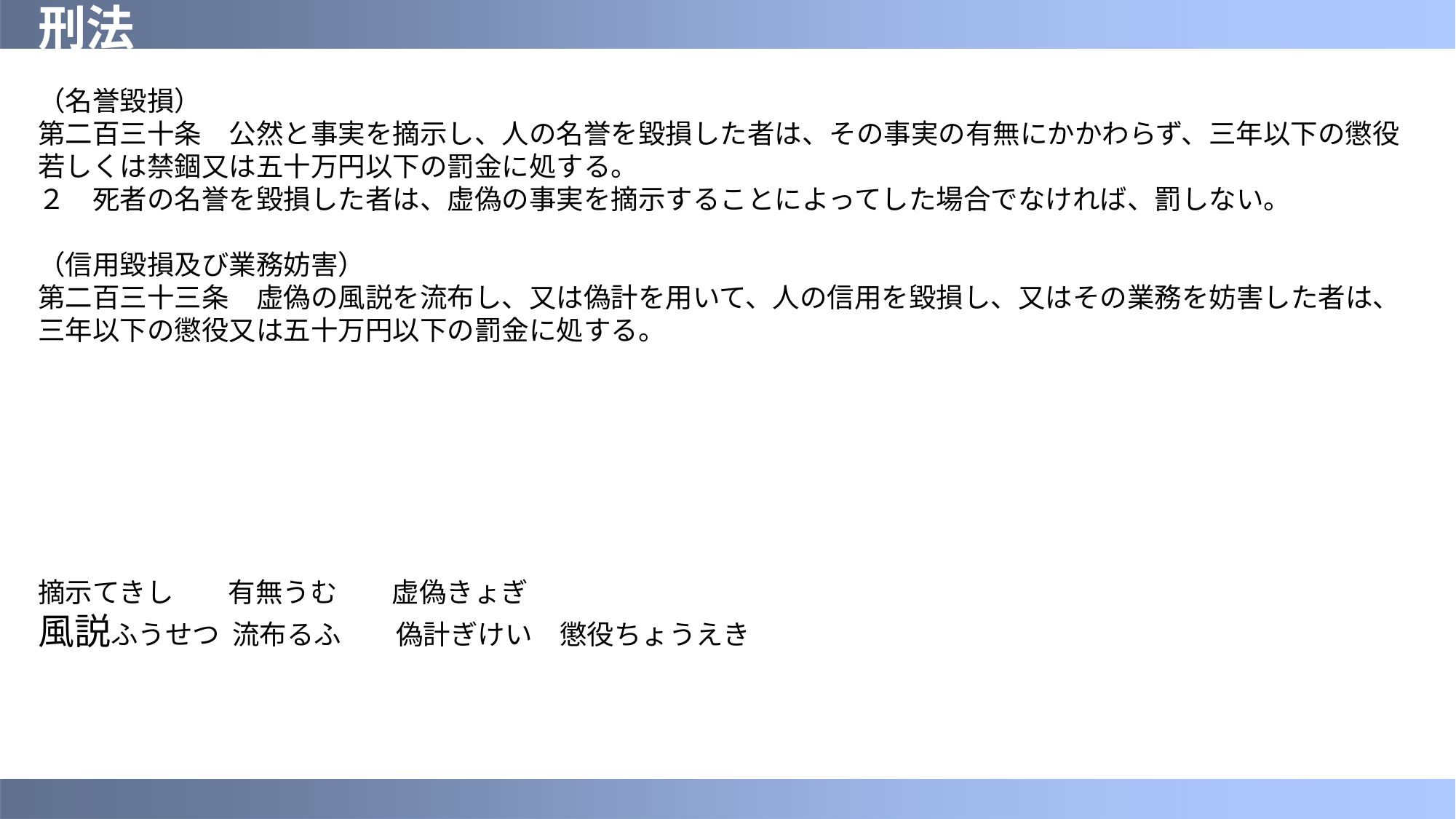

# 刑法
（名誉毀損）
第二百三十条　公然と事実を摘示し、人の名誉を毀損した者は、その事実の有無にかかわらず、三年以下の懲役若しくは禁錮又は五十万円以下の罰金に処する。
２　死者の名誉を毀損した者は、虚偽の事実を摘示することによってした場合でなければ、罰しない。

（信用毀損及び業務妨害）
第二百三十三条　虚偽の風説を流布し、又は偽計を用いて、人の信用を毀損し、又はその業務を妨害した者は、三年以下の懲役又は五十万円以下の罰金に処する。

摘示てきし　　有無うむ　　虚偽きょぎ
風説ふうせつ  流布るふ　　偽計ぎけい　懲役ちょうえき